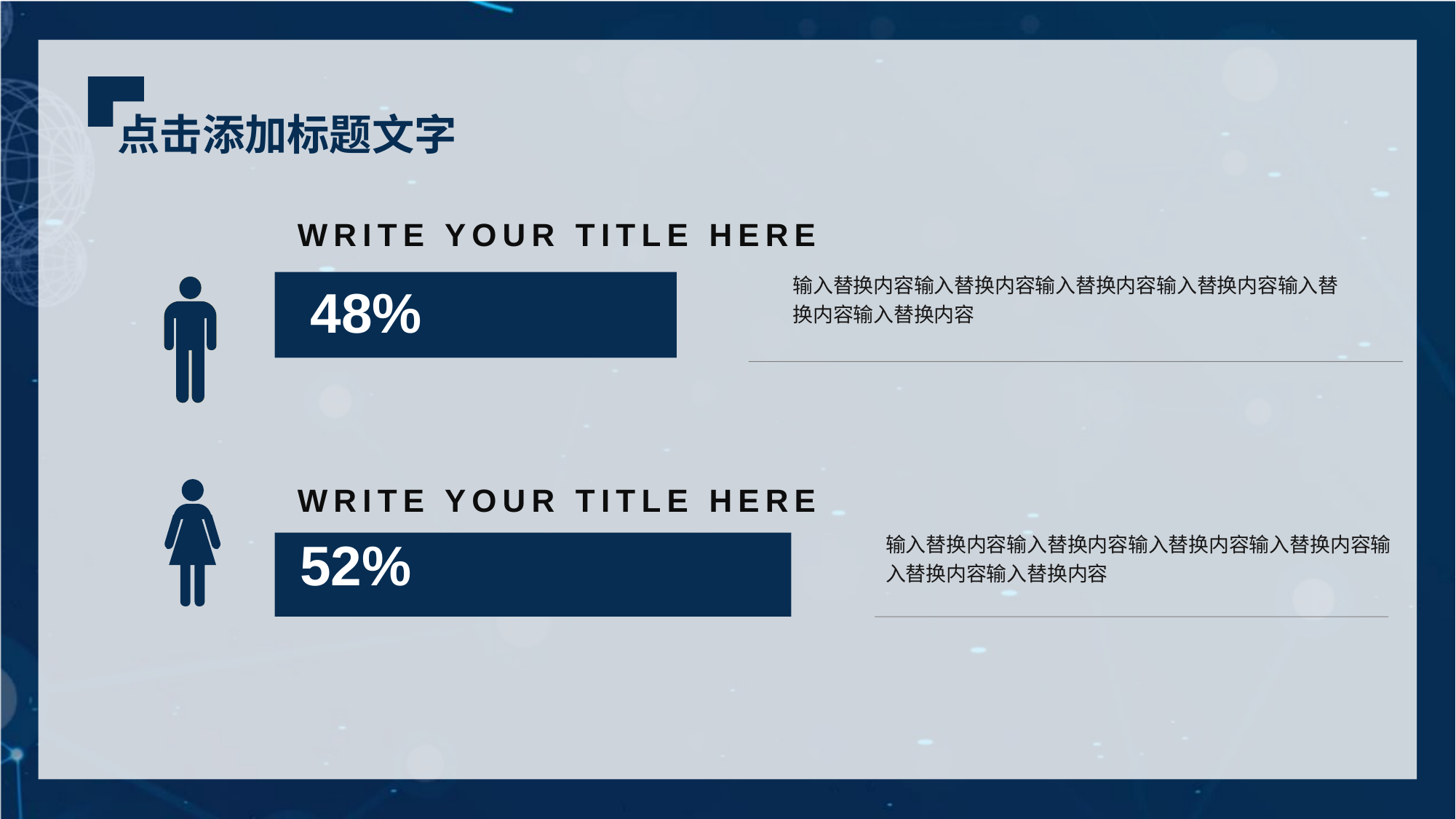

点击添加标题文字
WRITE YOUR TITLE HERE
输入替换内容输入替换内容输入替换内容输入替换内容输入替换内容输入替换内容
48%

WRITE YOUR TITLE HERE
输入替换内容输入替换内容输入替换内容输入替换内容输入替换内容输入替换内容
52%